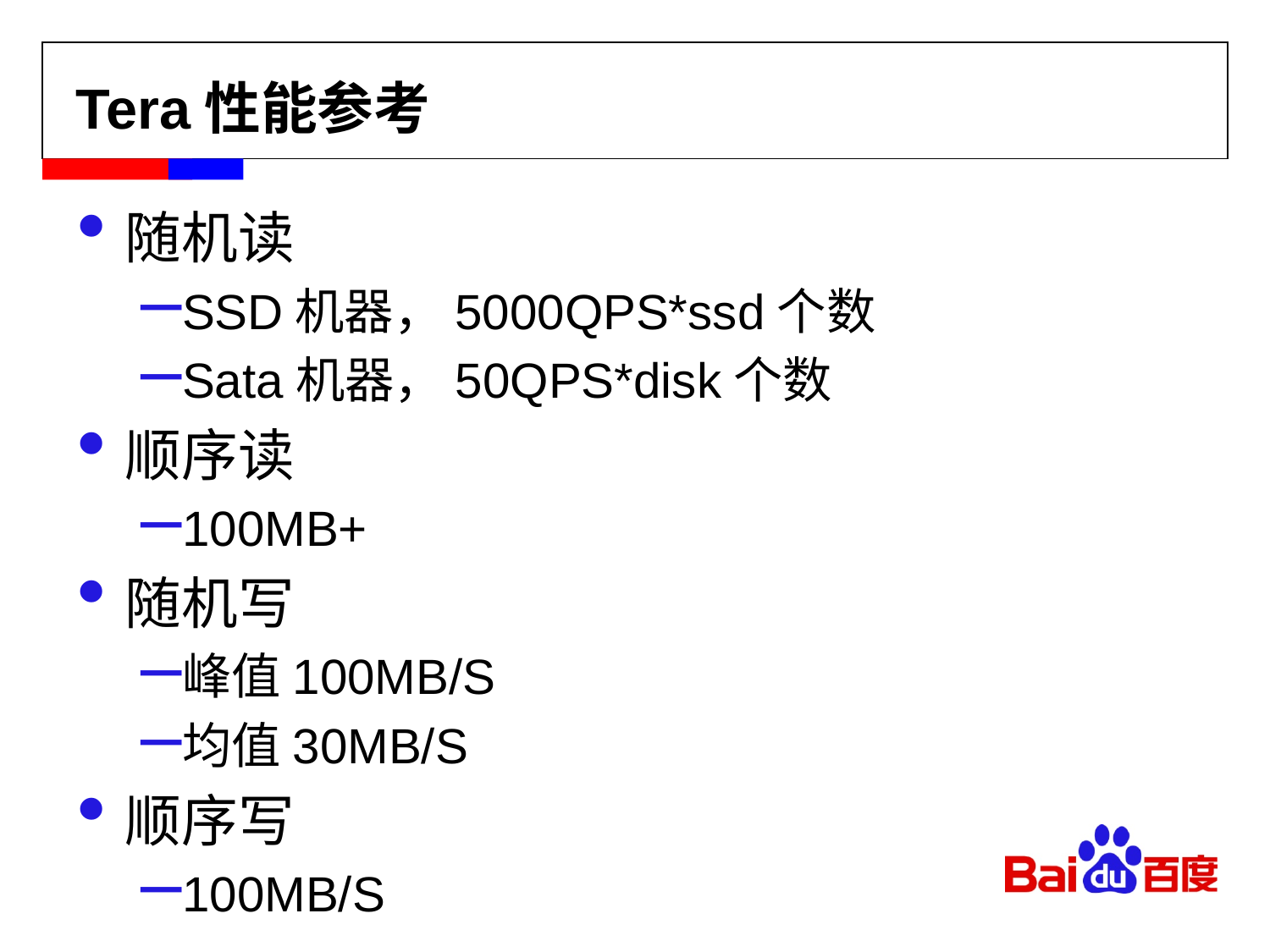

# Tera性能参考
随机读
SSD机器，5000QPS*ssd个数
Sata机器，50QPS*disk个数
顺序读
100MB+
随机写
峰值100MB/S
均值30MB/S
顺序写
100MB/S